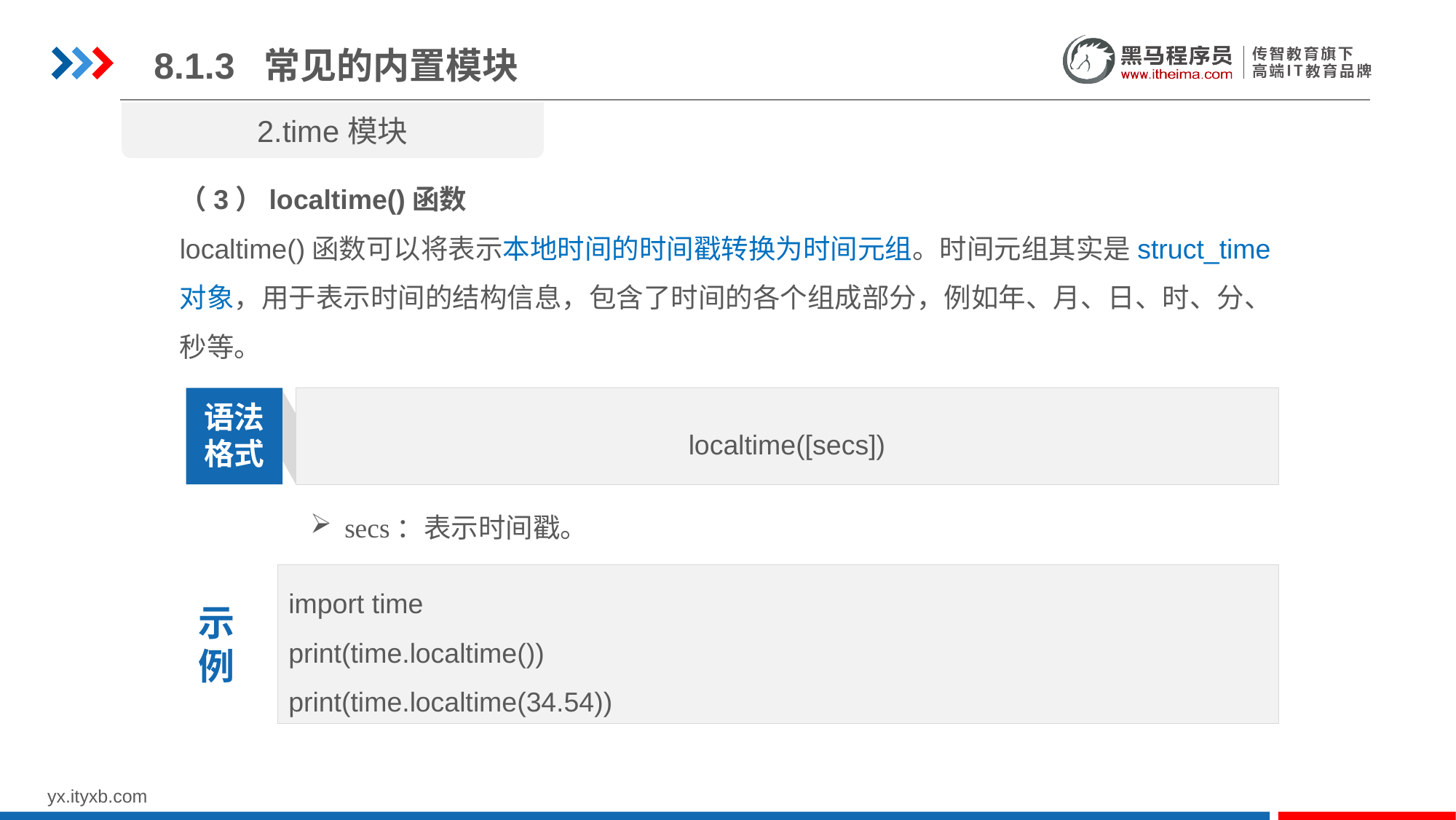

8.1.3  常见的内置模块

2.time模块
（3）localtime()函数
localtime()函数可以将表示本地时间的时间戳转换为时间元组。时间元组其实是struct_time对象，用于表示时间的结构信息，包含了时间的各个组成部分，例如年、月、日、时、分、秒等。

localtime([secs])

语法
格式
secs：表示时间戳。
import time
print(time.localtime())
print(time.localtime(34.54))
示
例